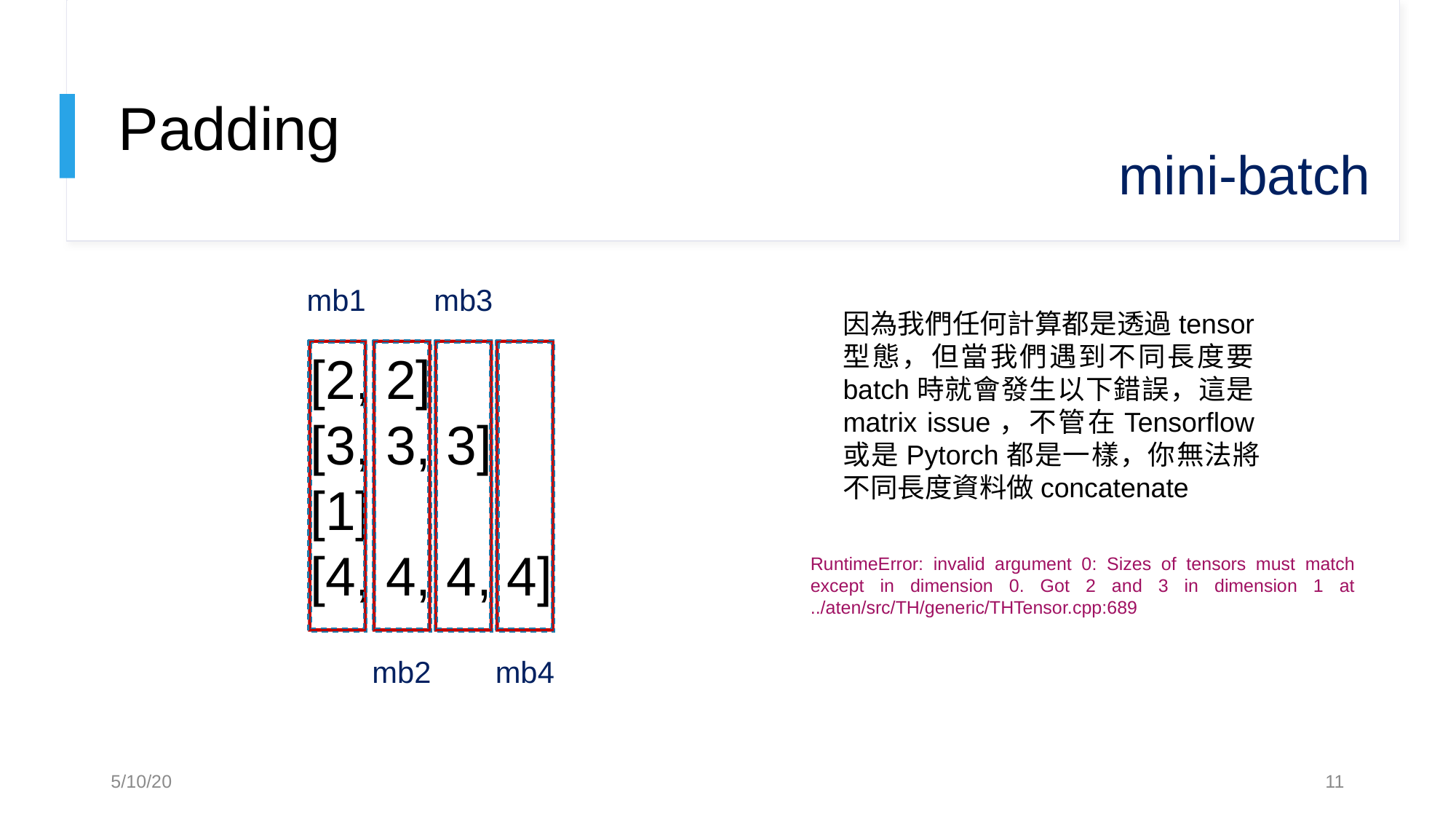

# Padding
mini-batch
mb3
mb1
因為我們任何計算都是透過tensor型態，但當我們遇到不同長度要batch時就會發生以下錯誤，這是matrix issue，不管在Tensorflow或是Pytorch都是一樣，你無法將不同長度資料做concatenate

[2, 2]
[3, 3, 3]
[1]
[4, 4, 4, 4]

RuntimeError: invalid argument 0: Sizes of tensors must match except in dimension 0. Got 2 and 3 in dimension 1 at ../aten/src/TH/generic/THTensor.cpp:689
mb2
mb4
5/10/20
11